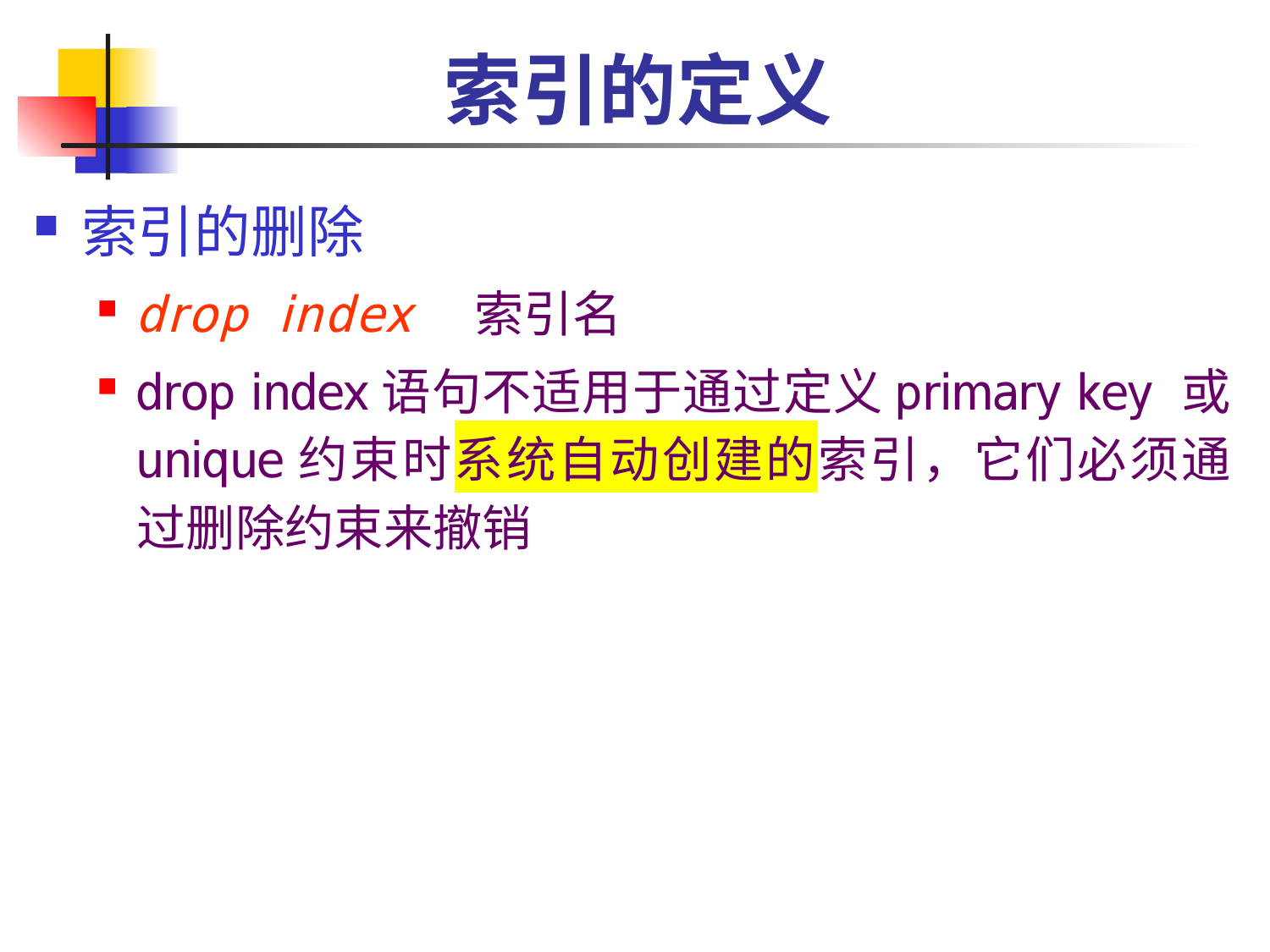

# 索引的定义
索引的删除
drop  index   索引名
drop index语句不适用于通过定义primary key 或 unique约束时系统自动创建的索引，它们必须通过删除约束来撤销